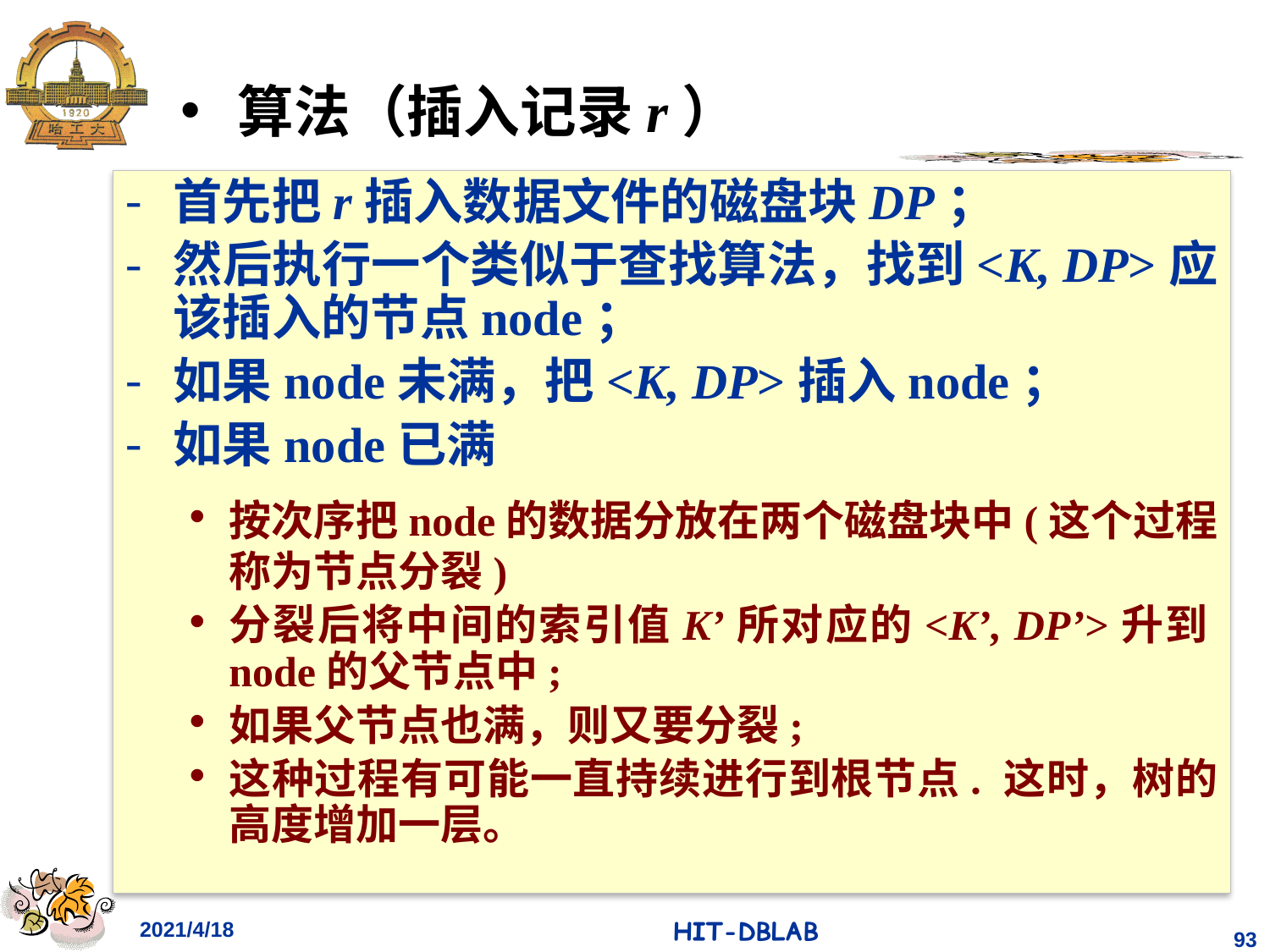

算法（插入记录r）
首先把r插入数据文件的磁盘块DP；
然后执行一个类似于查找算法，找到<K, DP>应该插入的节点node；
如果node未满，把<K, DP>插入node；
如果node已满
按次序把node的数据分放在两个磁盘块中(这个过程称为节点分裂)
分裂后将中间的索引值K’所对应的<K’, DP’>升到node的父节点中;
如果父节点也满，则又要分裂;
这种过程有可能一直持续进行到根节点. 这时，树的高度增加一层。
2021/4/18
HIT-DBLAB
93